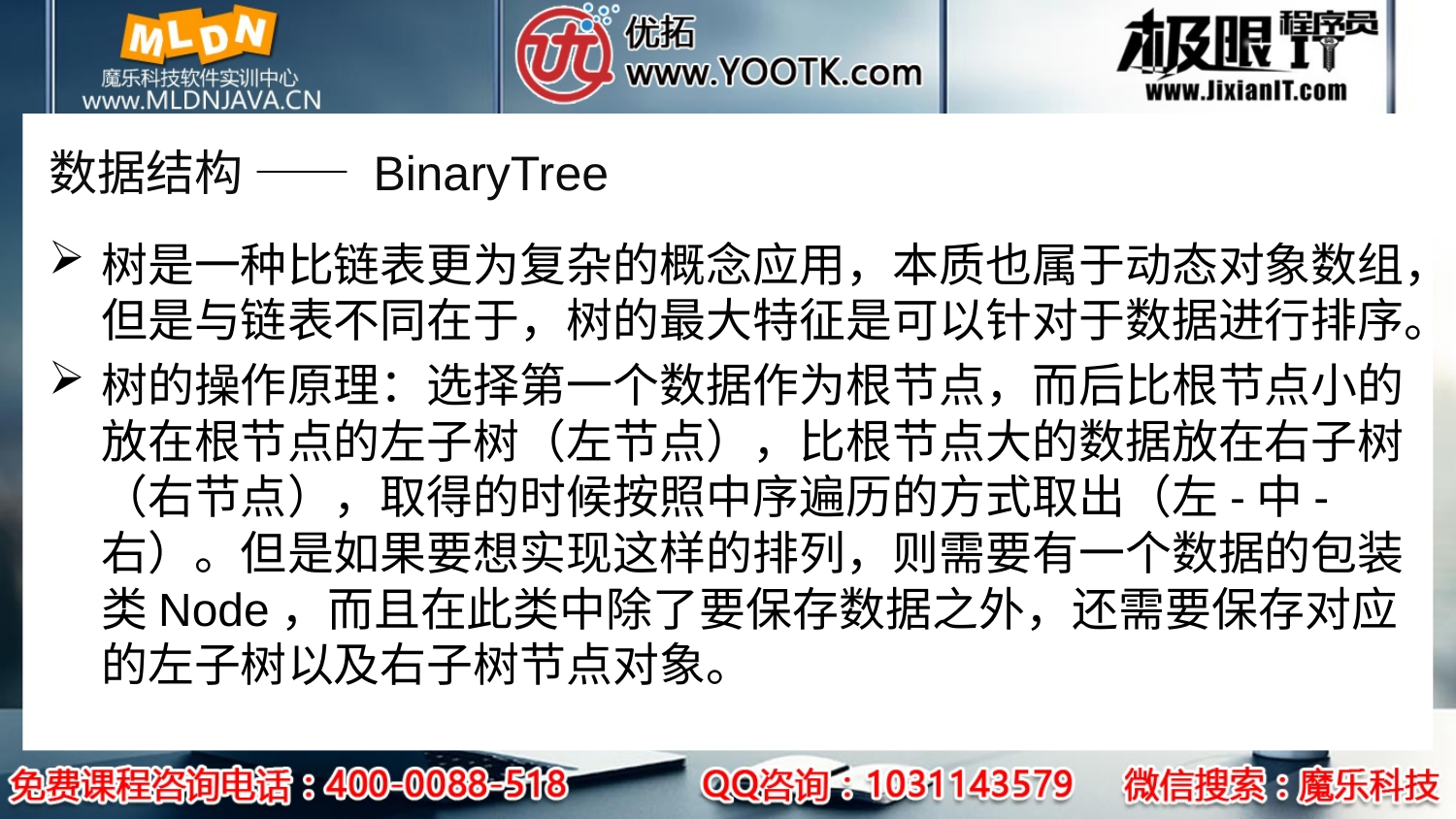

# 数据结构 —— BinaryTree
树是一种比链表更为复杂的概念应用，本质也属于动态对象数组，但是与链表不同在于，树的最大特征是可以针对于数据进行排序。
树的操作原理：选择第一个数据作为根节点，而后比根节点小的放在根节点的左子树（左节点），比根节点大的数据放在右子树（右节点），取得的时候按照中序遍历的方式取出（左-中-右）。但是如果要想实现这样的排列，则需要有一个数据的包装类Node，而且在此类中除了要保存数据之外，还需要保存对应的左子树以及右子树节点对象。